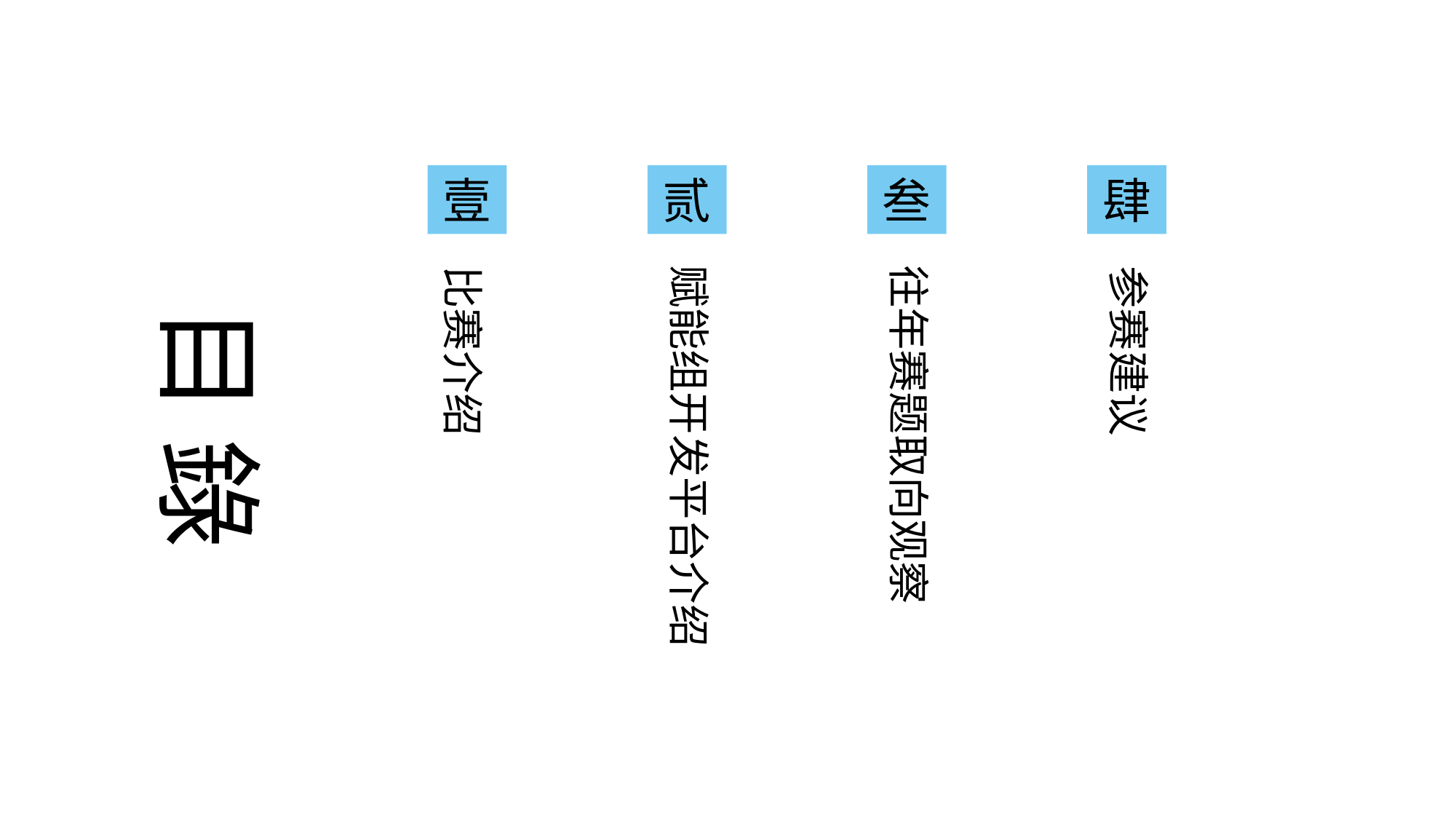

壹
贰
叁
肆
赋能组开发平台介绍
往年赛题取向观察
目 錄
比赛介绍
参赛建议